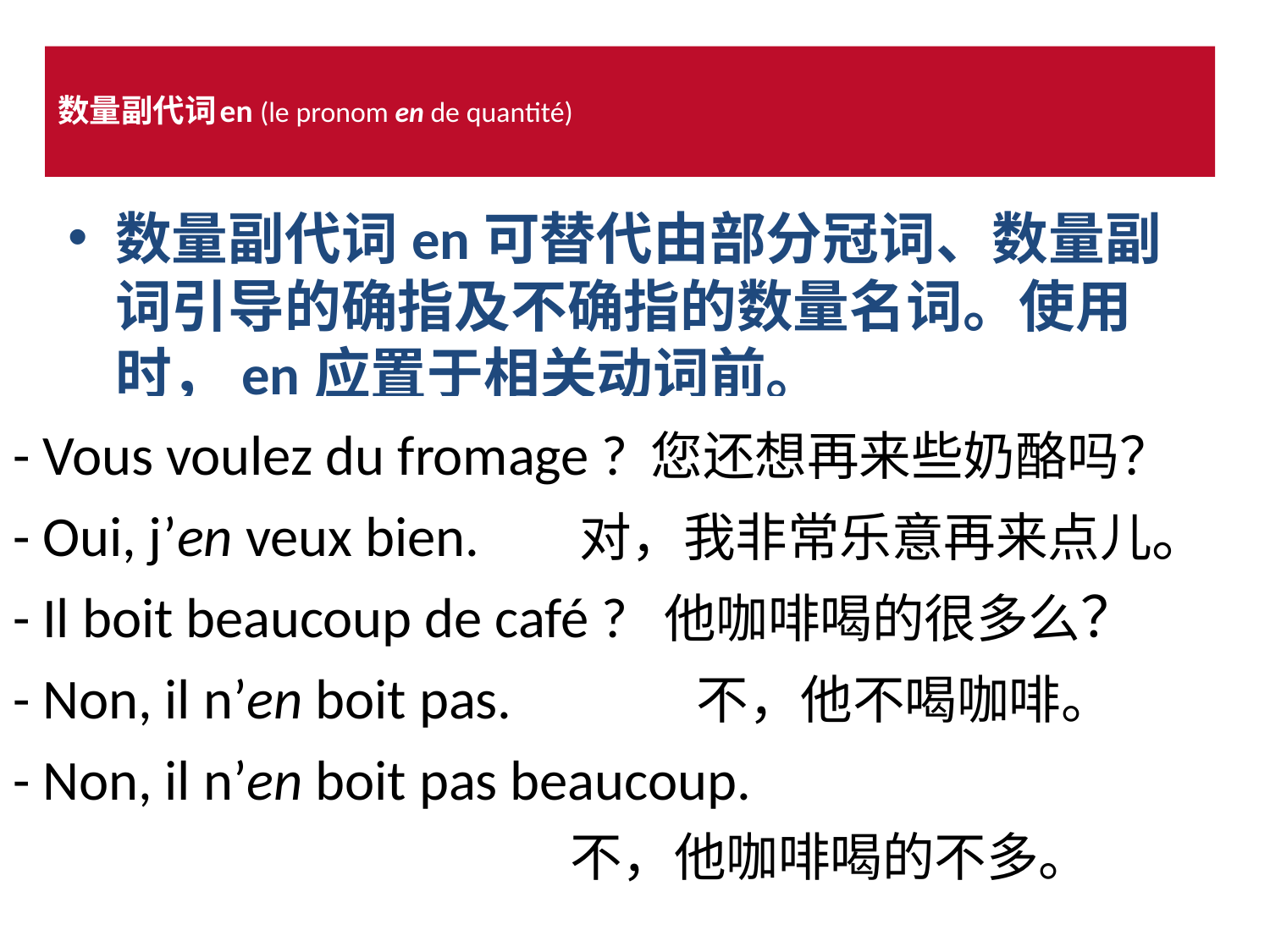

# 数量副代词en (le pronom en de quantité)
数量副代词en可替代由部分冠词、数量副词引导的确指及不确指的数量名词。使用时，en应置于相关动词前。

- Vous voulez du fromage ? 您还想再来些奶酪吗？
- Oui, j’en veux bien.       对，我非常乐意再来点儿。
- Il boit beaucoup de café ?  他咖啡喝的很多么？
- Non, il n’en boit pas. 	     不，他不喝咖啡。
- Non, il n’en boit pas beaucoup.
                                               不，他咖啡喝的不多。